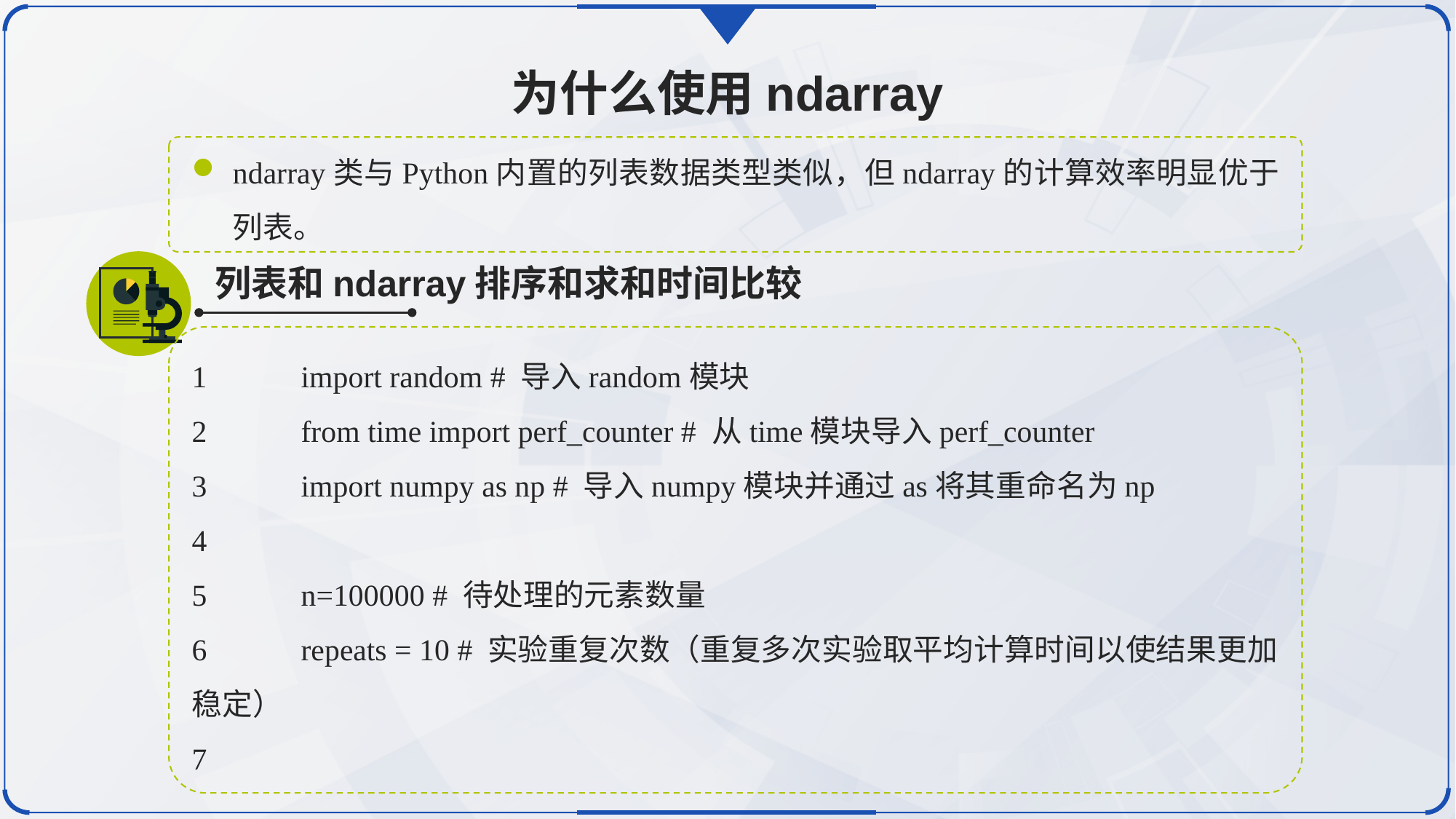

为什么使用ndarray
ndarray类与Python内置的列表数据类型类似，但ndarray的计算效率明显优于列表。

列表和ndarray排序和求和时间比较

1	import random # 导入random模块
2	from time import perf_counter # 从time模块导入perf_counter
3	import numpy as np # 导入numpy模块并通过as将其重命名为np
4
5	n=100000 # 待处理的元素数量
6	repeats = 10 # 实验重复次数（重复多次实验取平均计算时间以使结果更加稳定）
7